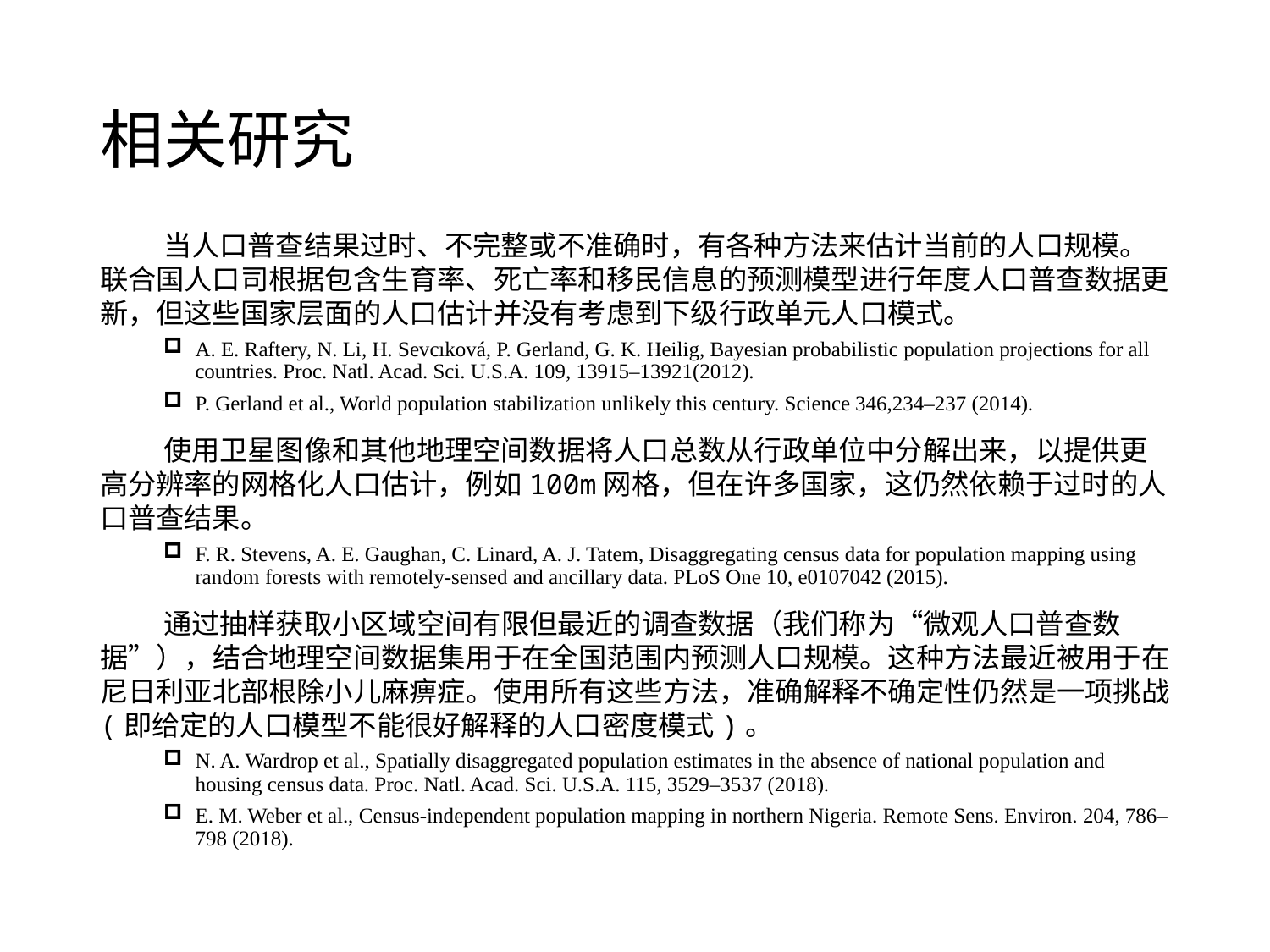

# 相关研究
当人口普查结果过时、不完整或不准确时，有各种方法来估计当前的人口规模。联合国人口司根据包含生育率、死亡率和移民信息的预测模型进行年度人口普查数据更新，但这些国家层面的人口估计并没有考虑到下级行政单元人口模式。
A. E. Raftery, N. Li, H. Sevcıková, P. Gerland, G. K. Heilig, Bayesian probabilistic population projections for all countries. Proc. Natl. Acad. Sci. U.S.A. 109, 13915–13921(2012).
P. Gerland et al., World population stabilization unlikely this century. Science 346,234–237 (2014).
使用卫星图像和其他地理空间数据将人口总数从行政单位中分解出来，以提供更高分辨率的网格化人口估计，例如100m网格，但在许多国家，这仍然依赖于过时的人口普查结果。
F. R. Stevens, A. E. Gaughan, C. Linard, A. J. Tatem, Disaggregating census data for population mapping using random forests with remotely-sensed and ancillary data. PLoS One 10, e0107042 (2015).
通过抽样获取小区域空间有限但最近的调查数据（我们称为“微观人口普查数据”），结合地理空间数据集用于在全国范围内预测人口规模。这种方法最近被用于在尼日利亚北部根除小儿麻痹症。使用所有这些方法，准确解释不确定性仍然是一项挑战(即给定的人口模型不能很好解释的人口密度模式)。
N. A. Wardrop et al., Spatially disaggregated population estimates in the absence of national population and housing census data. Proc. Natl. Acad. Sci. U.S.A. 115, 3529–3537 (2018).
E. M. Weber et al., Census-independent population mapping in northern Nigeria. Remote Sens. Environ. 204, 786–798 (2018).